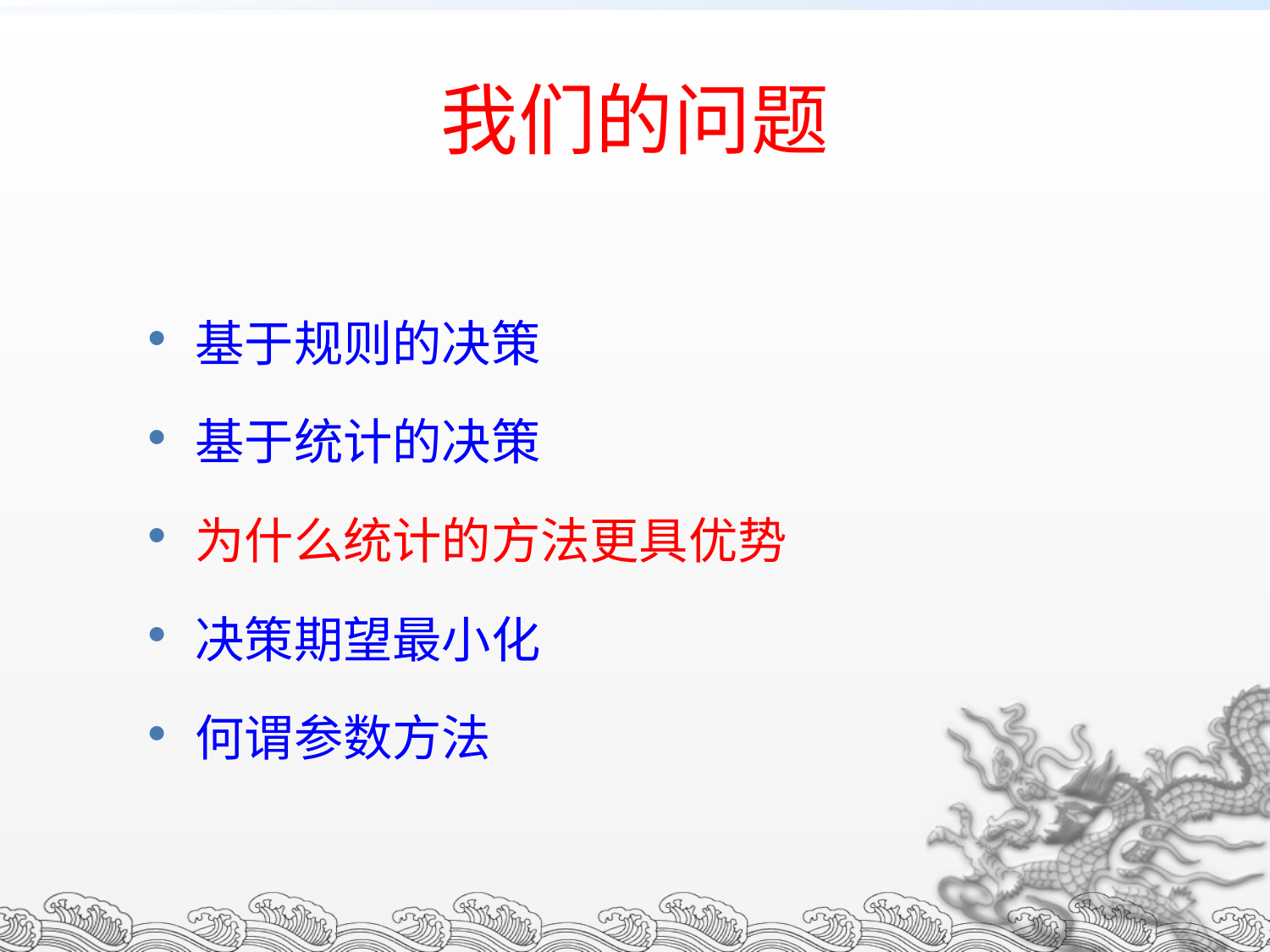

# 我们的问题
基于规则的决策
基于统计的决策
为什么统计的方法更具优势
决策期望最小化
何谓参数方法